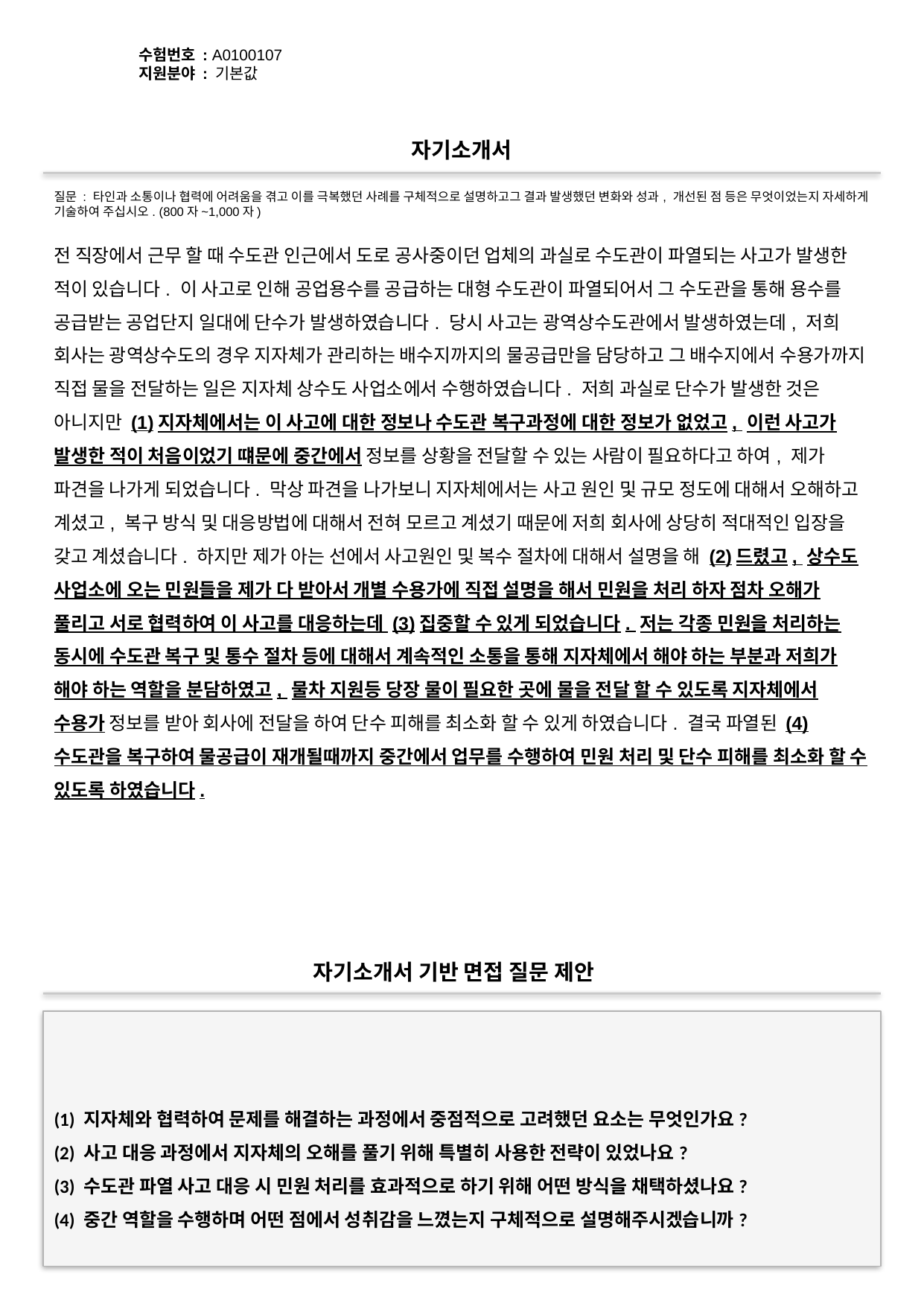

수험번호 : A0100107
지원분야 : 기본값
#

자기소개서

질문 : 타인과 소통이나 협력에 어려움을 겪고 이를 극복했던 사례를 구체적으로 설명하고그 결과 발생했던 변화와 성과, 개선된 점 등은 무엇이었는지 자세하게 기술하여 주십시오. (800자~1,000자)

전 직장에서 근무 할 때 수도관 인근에서 도로 공사중이던 업체의 과실로 수도관이 파열되는 사고가 발생한 적이 있습니다. 이 사고로 인해 공업용수를 공급하는 대형 수도관이 파열되어서 그 수도관을 통해 용수를 공급받는 공업단지 일대에 단수가 발생하였습니다. 당시 사고는 광역상수도관에서 발생하였는데, 저희 회사는 광역상수도의 경우 지자체가 관리하는 배수지까지의 물공급만을 담당하고 그 배수지에서 수용가까지 직접 물을 전달하는 일은 지자체 상수도 사업소에서 수행하였습니다. 저희 과실로 단수가 발생한 것은 아니지만 (1)지자체에서는 이 사고에 대한 정보나 수도관 복구과정에 대한 정보가 없었고, 이런 사고가 발생한 적이 처음이었기 떄문에 중간에서 정보를 상황을 전달할 수 있는 사람이 필요하다고 하여, 제가 파견을 나가게 되었습니다. 막상 파견을 나가보니 지자체에서는 사고 원인 및 규모 정도에 대해서 오해하고 계셨고, 복구 방식 및 대응방법에 대해서 전혀 모르고 계셨기 때문에 저희 회사에 상당히 적대적인 입장을 갖고 계셨습니다. 하지만 제가 아는 선에서 사고원인 및 복수 절차에 대해서 설명을 해 (2)드렸고, 상수도 사업소에 오는 민원들을 제가 다 받아서 개별 수용가에 직접 설명을 해서 민원을 처리 하자 점차 오해가 풀리고 서로 협력하여 이 사고를 대응하는데 (3)집중할 수 있게 되었습니다. 저는 각종 민원을 처리하는 동시에 수도관 복구 및 통수 절차 등에 대해서 계속적인 소통을 통해 지자체에서 해야 하는 부분과 저희가 해야 하는 역할을 분담하였고, 물차 지원등 당장 물이 필요한 곳에 물을 전달 할 수 있도록 지자체에서 수용가 정보를 받아 회사에 전달을 하여 단수 피해를 최소화 할 수 있게 하였습니다. 결국 파열된 (4)수도관을 복구하여 물공급이 재개될때까지 중간에서 업무를 수행하여 민원 처리 및 단수 피해를 최소화 할 수 있도록 하였습니다.

자기소개서 기반 면접 질문 제안

(1) 지자체와 협력하여 문제를 해결하는 과정에서 중점적으로 고려했던 요소는 무엇인가요?
(2) 사고 대응 과정에서 지자체의 오해를 풀기 위해 특별히 사용한 전략이 있었나요?
(3) 수도관 파열 사고 대응 시 민원 처리를 효과적으로 하기 위해 어떤 방식을 채택하셨나요?
(4) 중간 역할을 수행하며 어떤 점에서 성취감을 느꼈는지 구체적으로 설명해주시겠습니까?